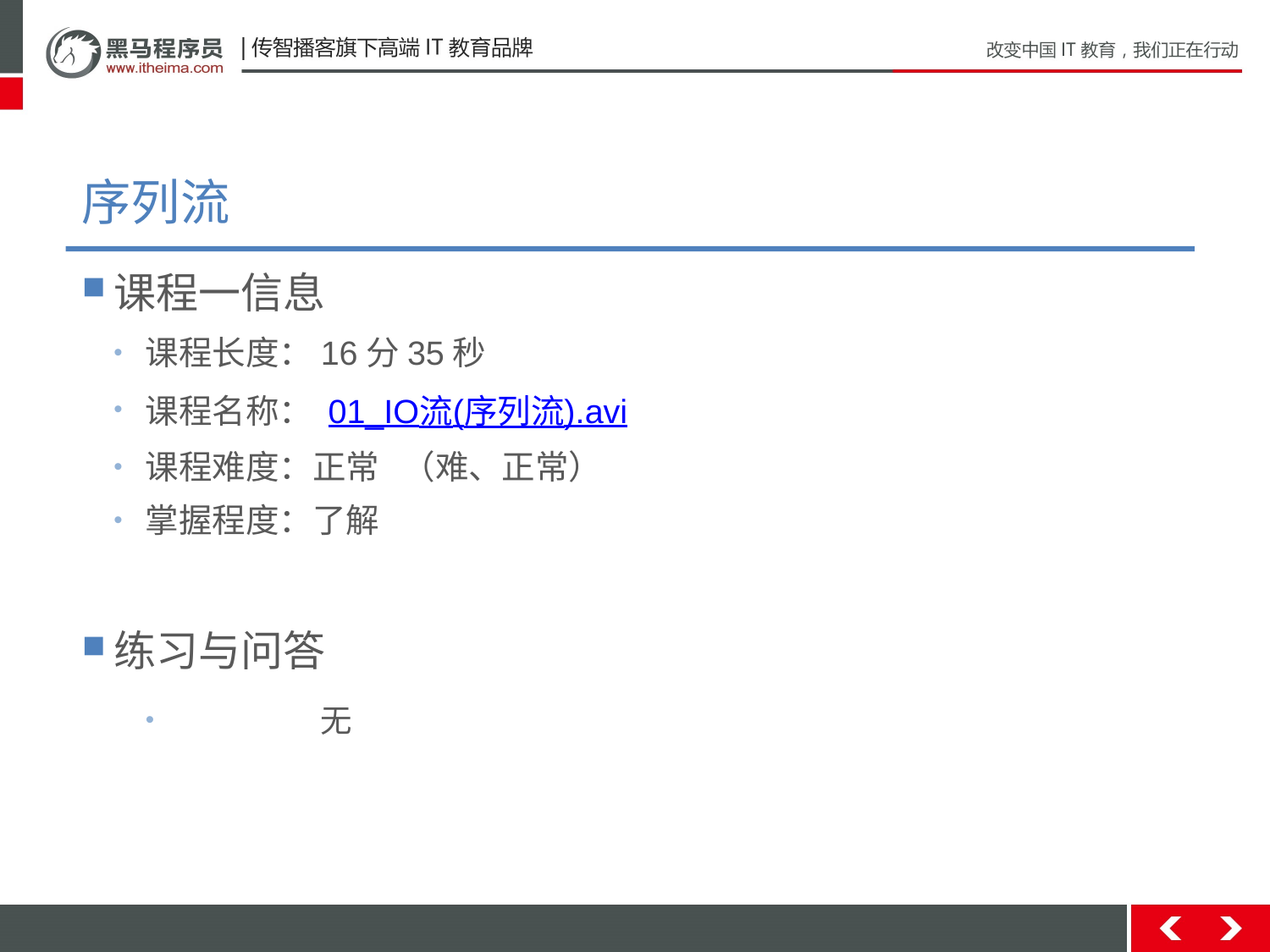

# 序列流
课程一信息
课程长度：16分35秒
课程名称： 01_IO流(序列流).avi
课程难度：正常   （难、正常）
掌握程度：了解

练习与问答
	无